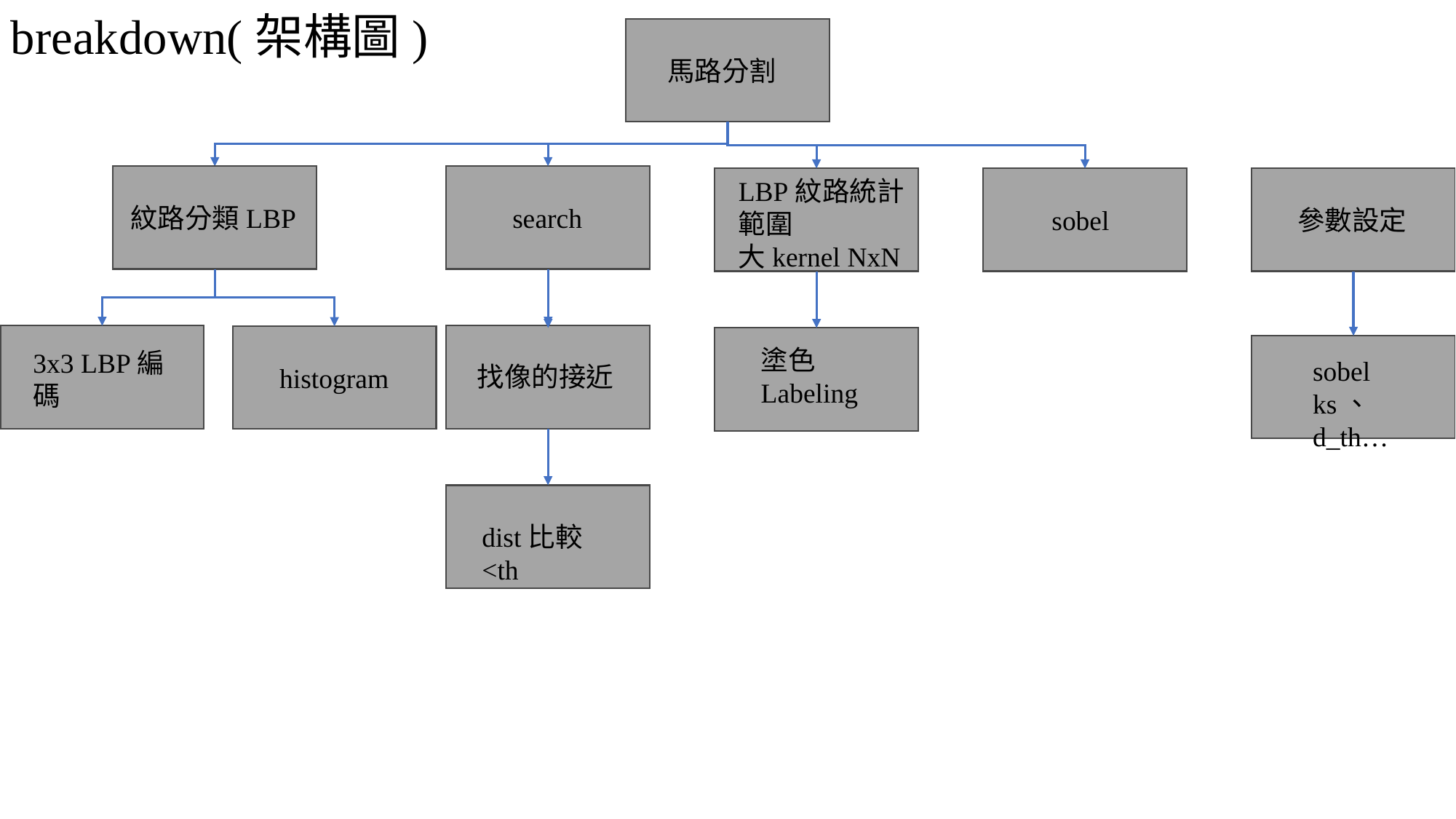

breakdown(架構圖)

馬路分割

LBP紋路統計範圍
大kernel NxN

紋路分類LBP
search
sobel
參數設定

塗色
Labeling
3x3 LBP編碼
sobel ks、
d_th…
找像的接近
histogram

dist比較<th